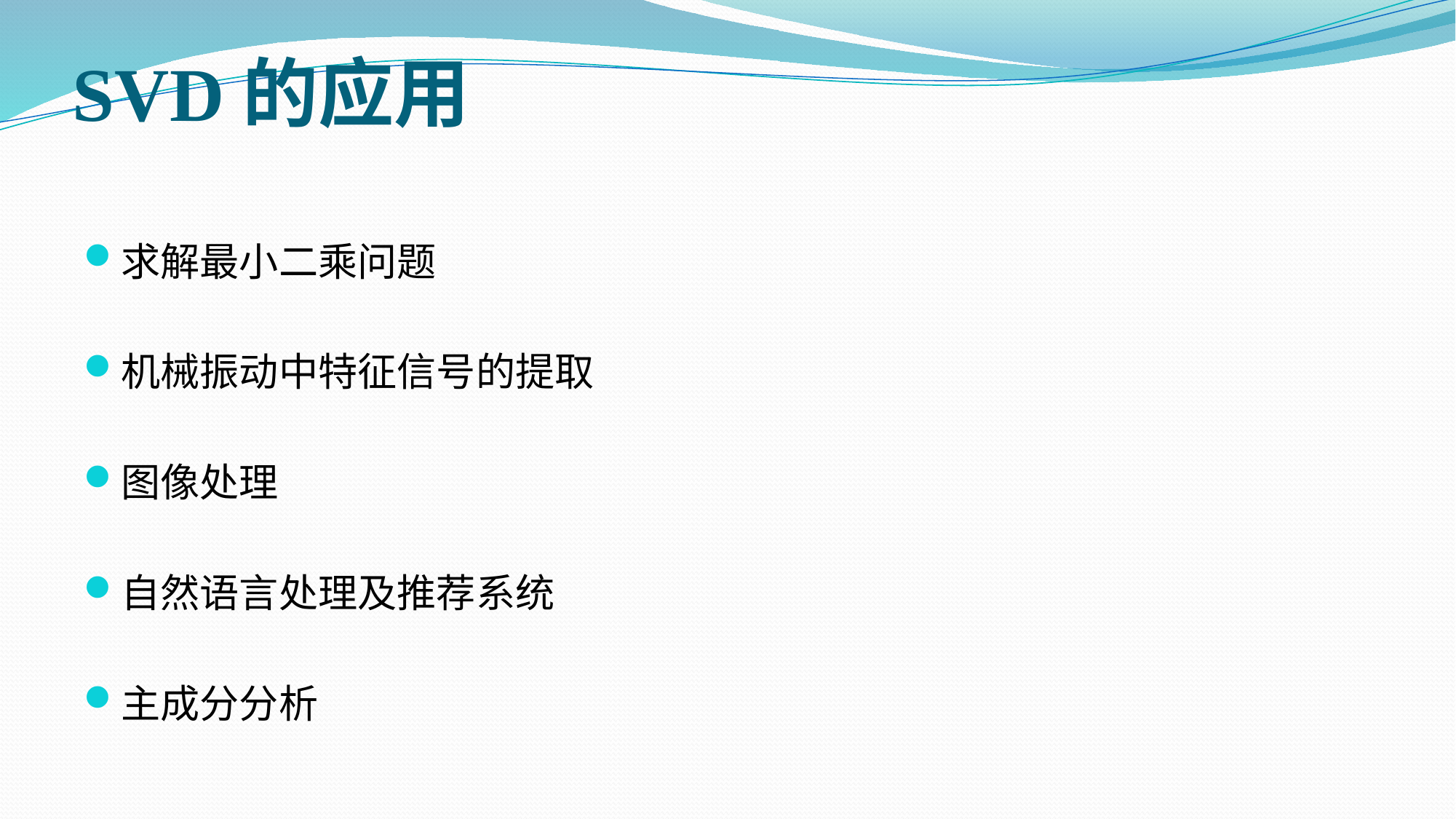

# SVD的应用
求解最小二乘问题

机械振动中特征信号的提取

图像处理

自然语言处理及推荐系统

主成分分析